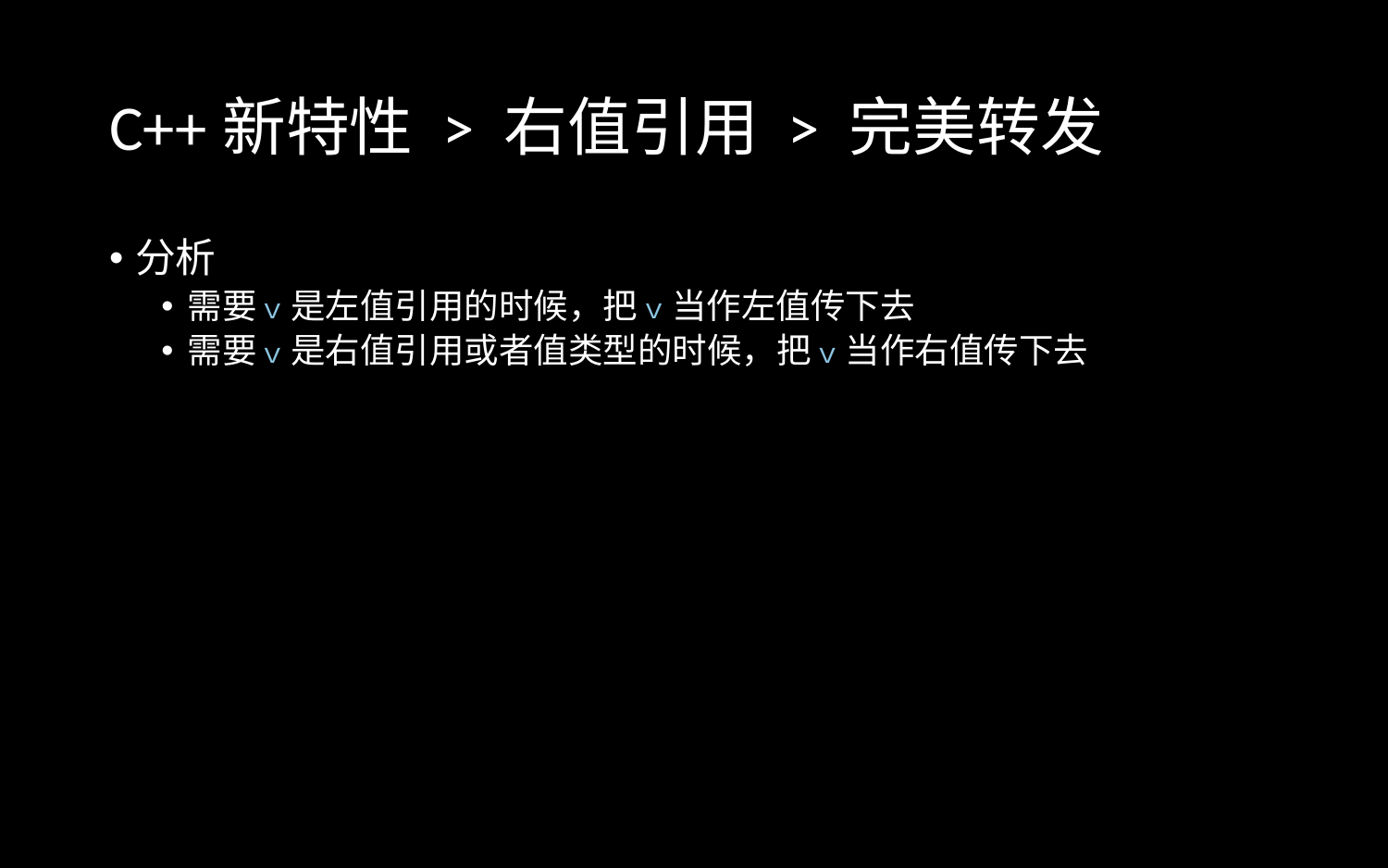

# C++新特性 > 右值引用 > 完美转发
分析
需要v是左值引用的时候，把v当作左值传下去
需要v是右值引用或者值类型的时候，把v当作右值传下去